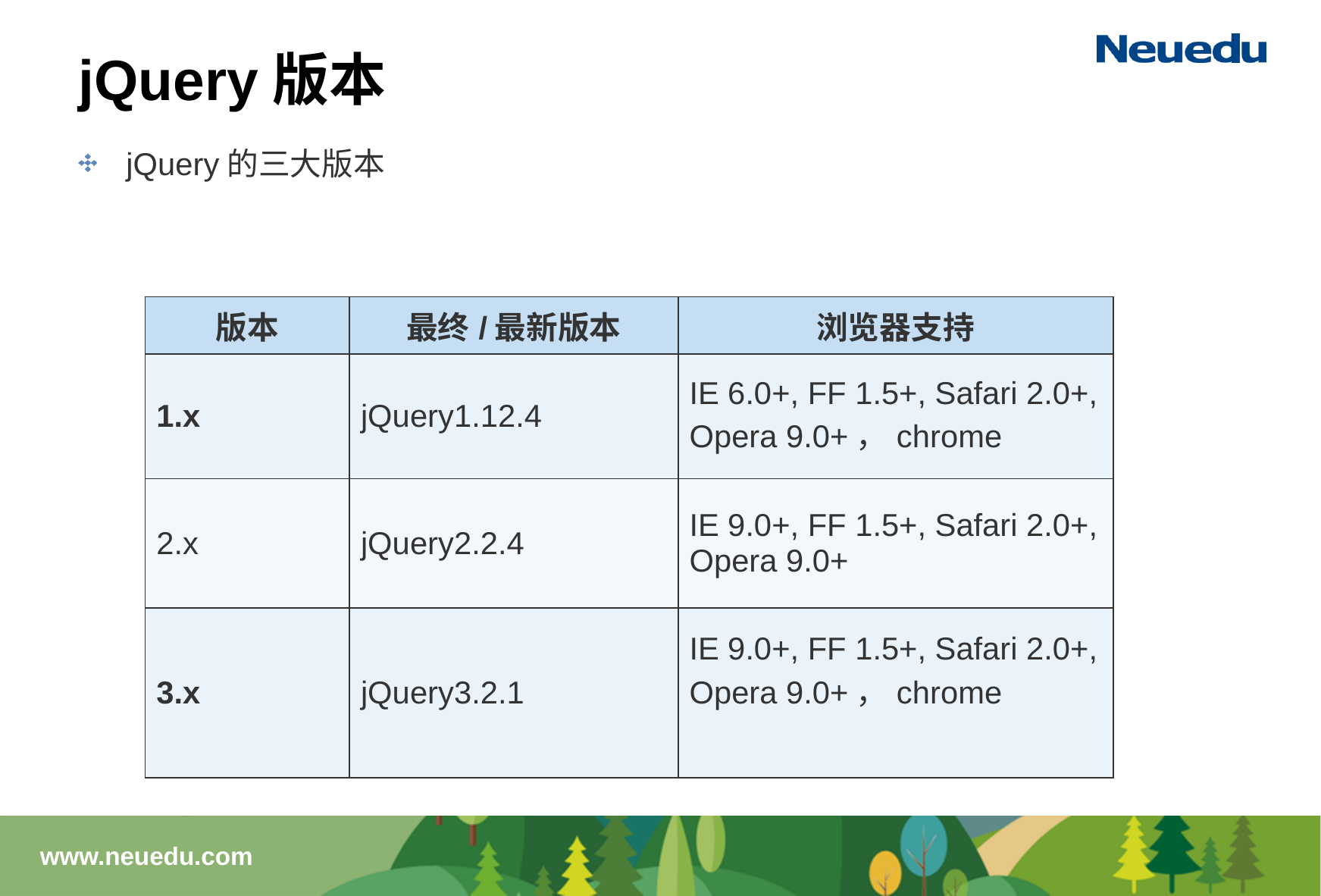

# jQuery版本
jQuery的三大版本

| 版本 | 最终/最新版本 | 浏览器支持 |
| --- | --- | --- |
| 1.x | jQuery1.12.4 | IE 6.0+, FF 1.5+, Safari 2.0+, Opera 9.0+，chrome |
| 2.x | jQuery2.2.4 | IE 9.0+, FF 1.5+, Safari 2.0+, Opera 9.0+ |
| 3.x | jQuery3.2.1 | IE 9.0+, FF 1.5+, Safari 2.0+, Opera 9.0+，chrome |